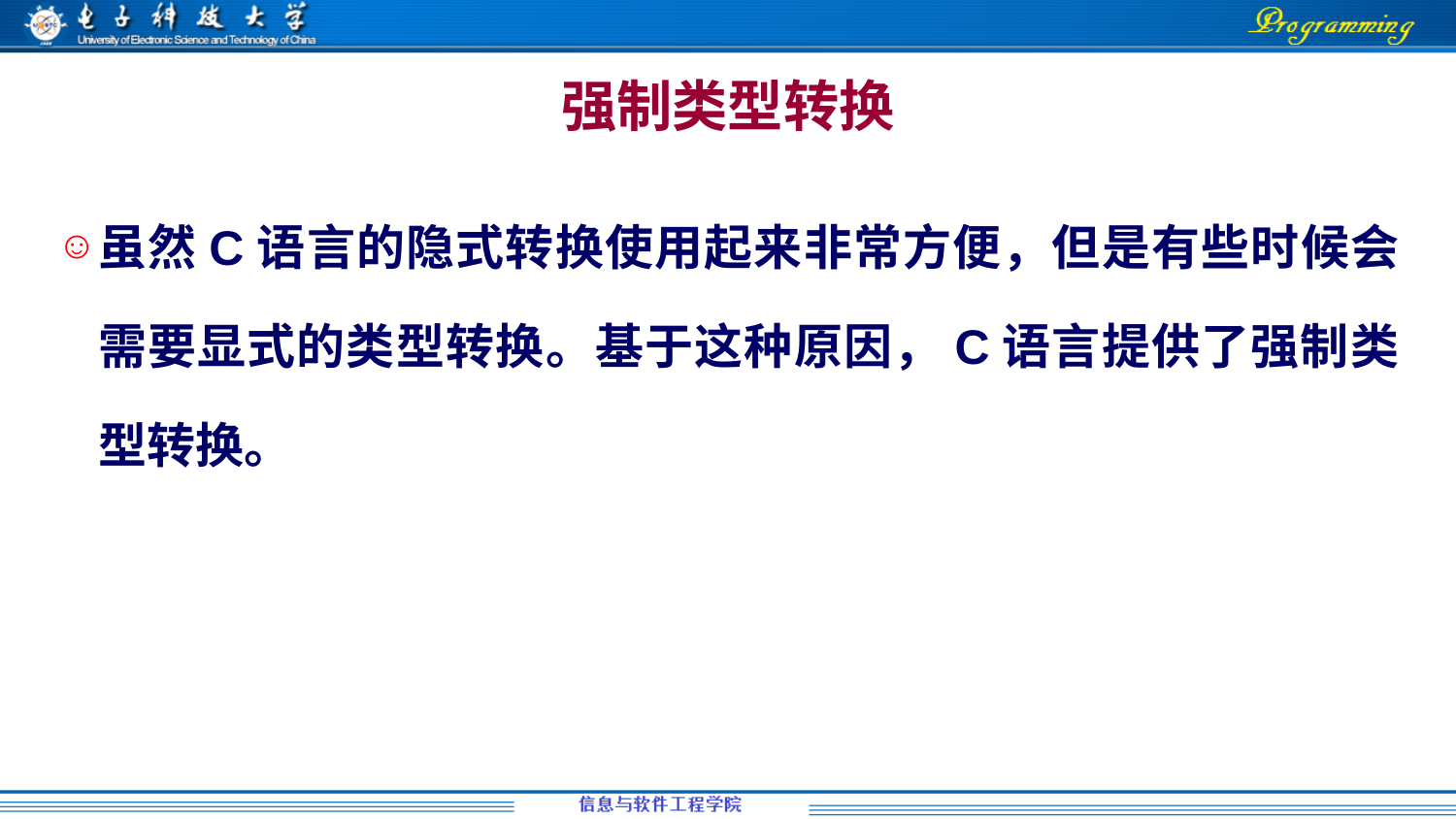

# 强制类型转换
虽然C语言的隐式转换使用起来非常方便，但是有些时候会需要显式的类型转换。基于这种原因，C语言提供了强制类型转换。